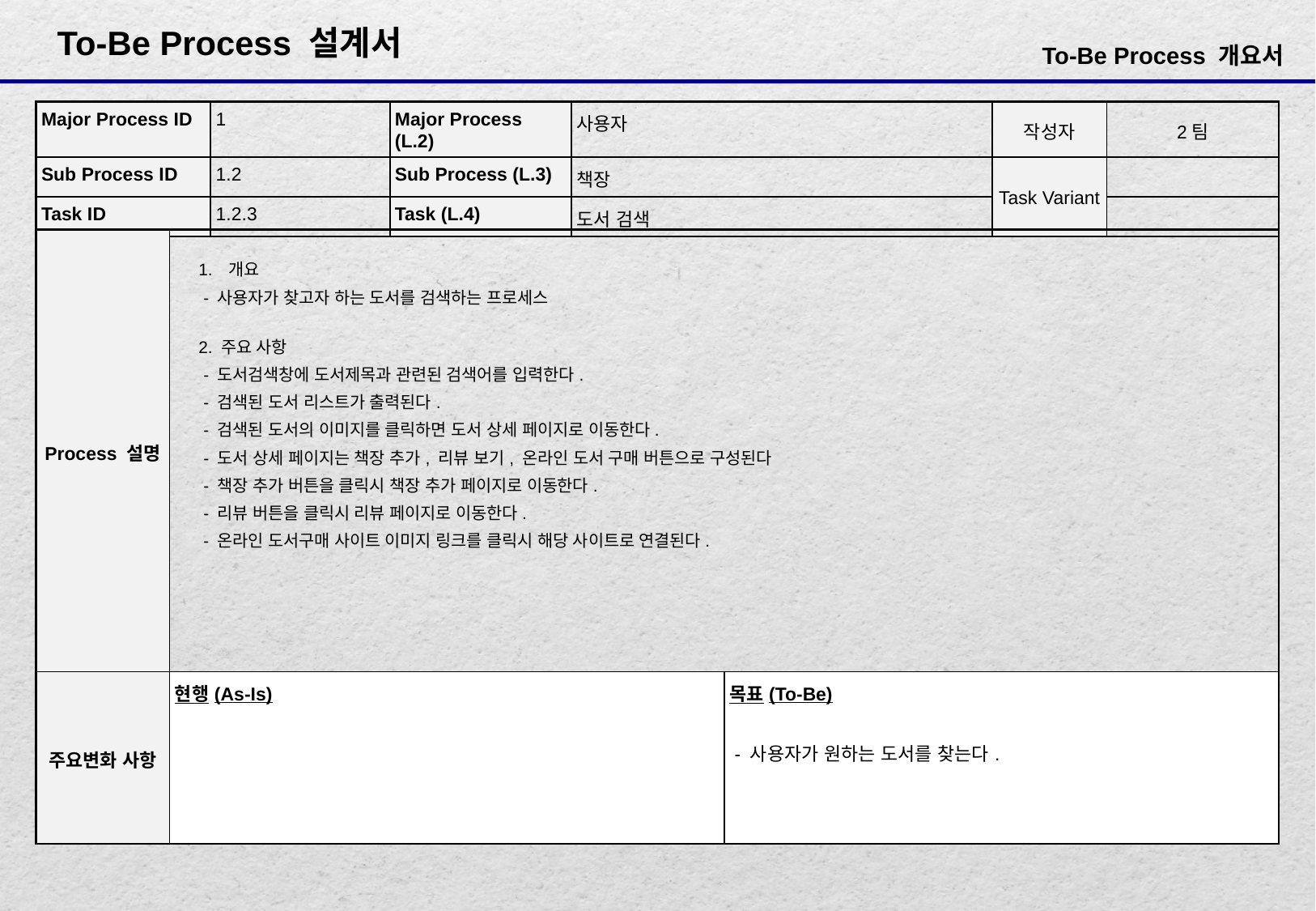

| Major Process ID | 1 | Major Process (L.2) | 사용자 | 작성자 | 2팀 |
| --- | --- | --- | --- | --- | --- |
| Sub Process ID | 1.2 | Sub Process (L.3) | 책장 | Task Variant |  |
| Task ID | 1.2.3 | Task (L.4) | 도서 검색 |  |  |
| Process 설명 | 개요 - 사용자가 찾고자 하는 도서를 검색하는 프로세스 2. 주요 사항 - 도서검색창에 도서제목과 관련된 검색어를 입력한다. - 검색된 도서 리스트가 출력된다. - 검색된 도서의 이미지를 클릭하면 도서 상세 페이지로 이동한다. - 도서 상세 페이지는 책장 추가, 리뷰 보기, 온라인 도서 구매 버튼으로 구성된다 - 책장 추가 버튼을 클릭시 책장 추가 페이지로 이동한다. - 리뷰 버튼을 클릭시 리뷰 페이지로 이동한다. - 온라인 도서구매 사이트 이미지 링크를 클릭시 해당 사이트로 연결된다. |  |
| --- | --- | --- |
| 주요변화 사항 | 현행(As-Is) | 목표(To-Be) - 사용자가 원하는 도서를 찾는다. |